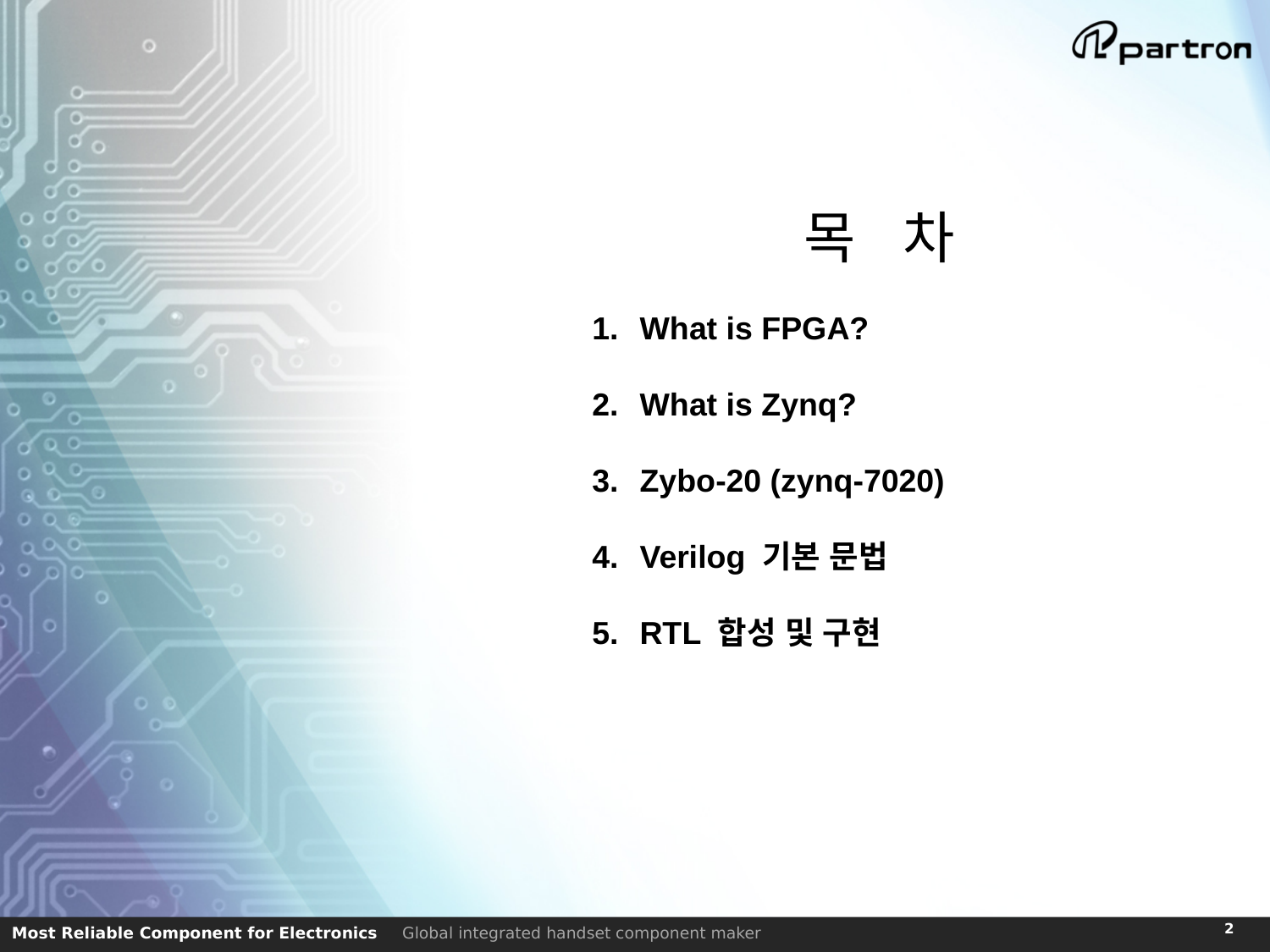

목   차

What is FPGA?

What is Zynq?

Zybo-20 (zynq-7020)

Verilog 기본 문법

RTL 합성 및 구현

2